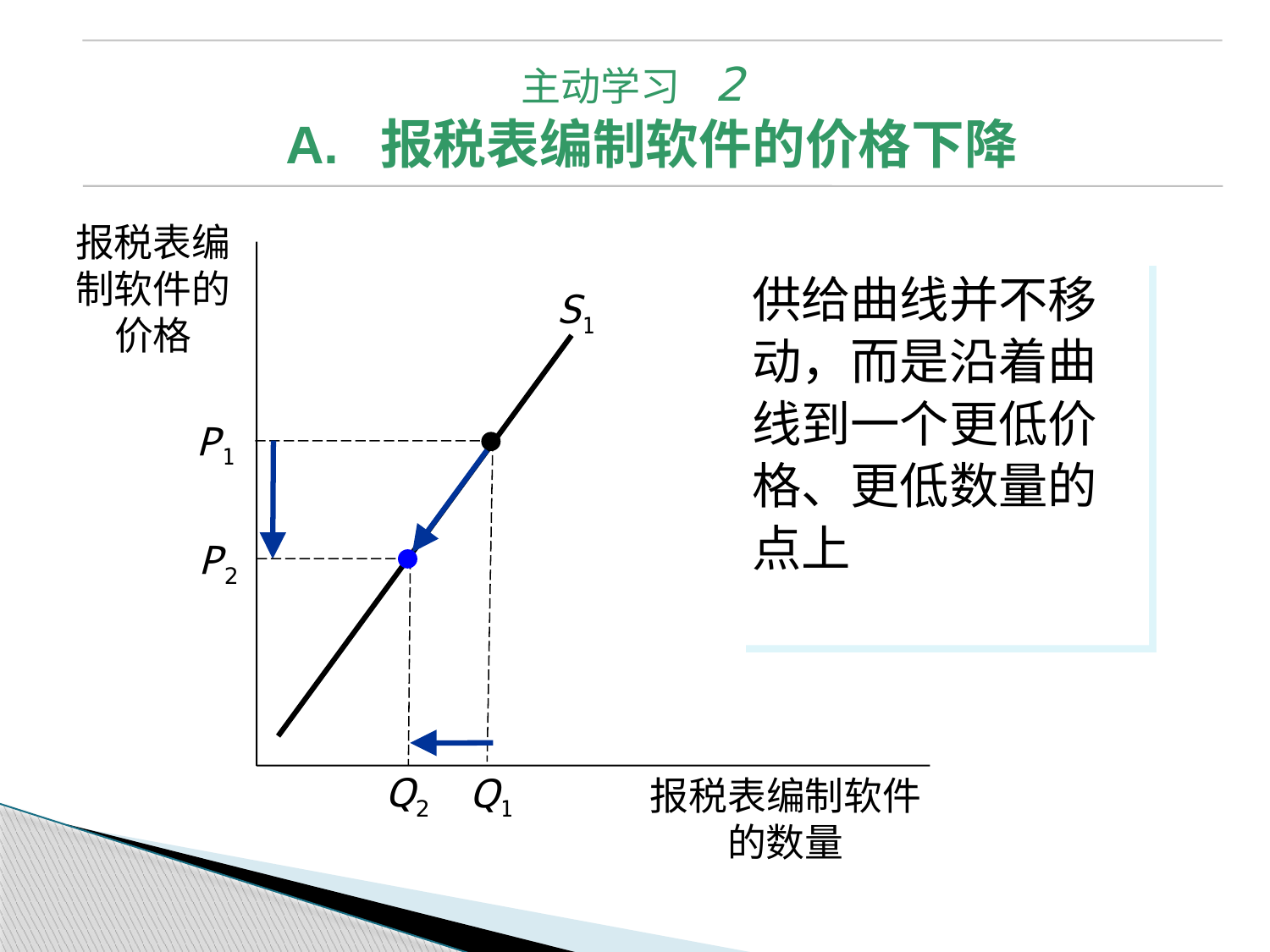

主动学习   2
A.  报税表编制软件的价格下降
报税表编制软件的价格

报税表编制软件的数量
供给曲线并不移动，而是沿着曲线到一个更低价格、更低数量的点上
S1

P1

Q1

P2

Q2